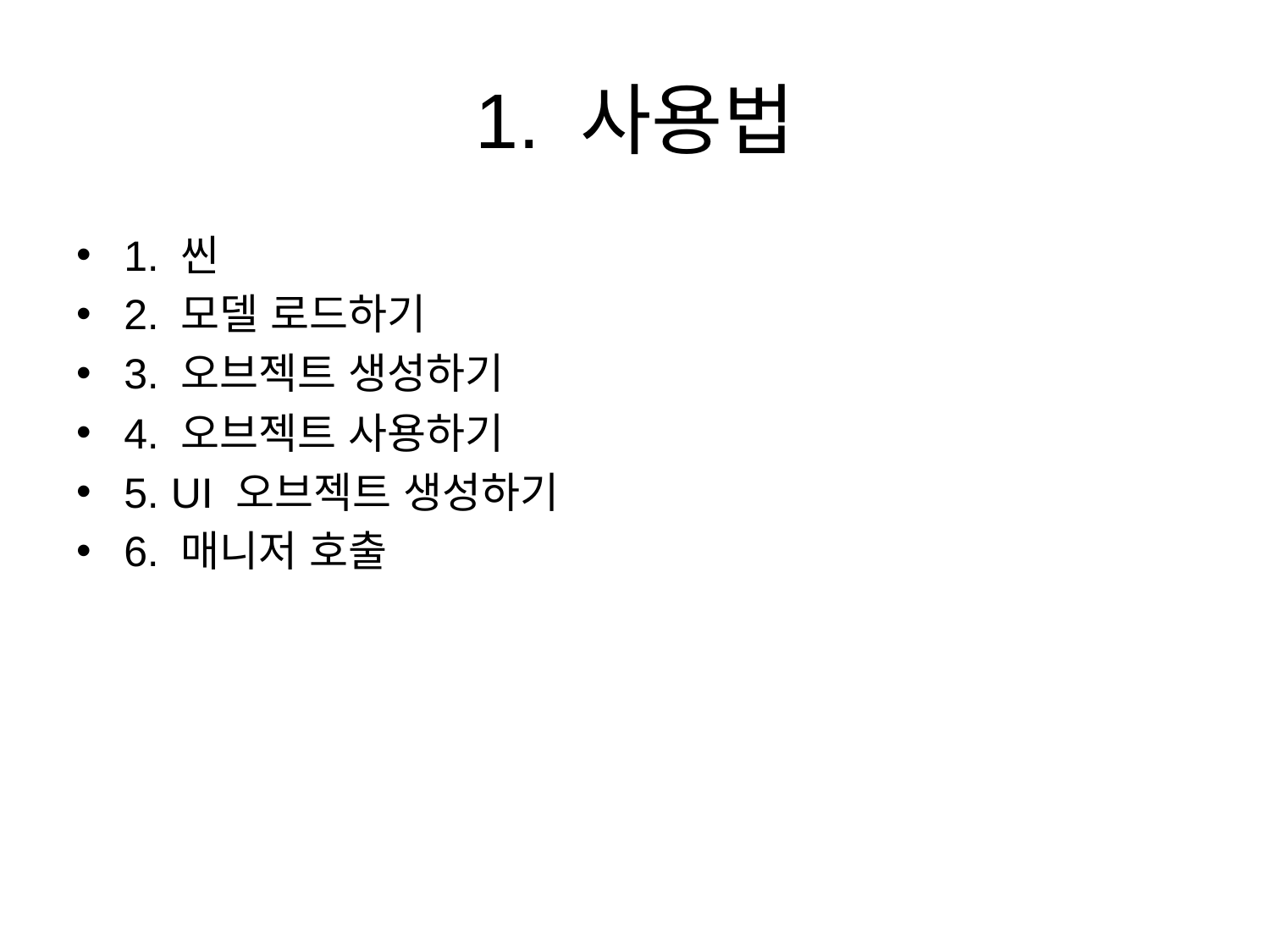

# 1. 사용법
1. 씬
2. 모델 로드하기
3. 오브젝트 생성하기
4. 오브젝트 사용하기
5. UI 오브젝트 생성하기
6. 매니저 호출